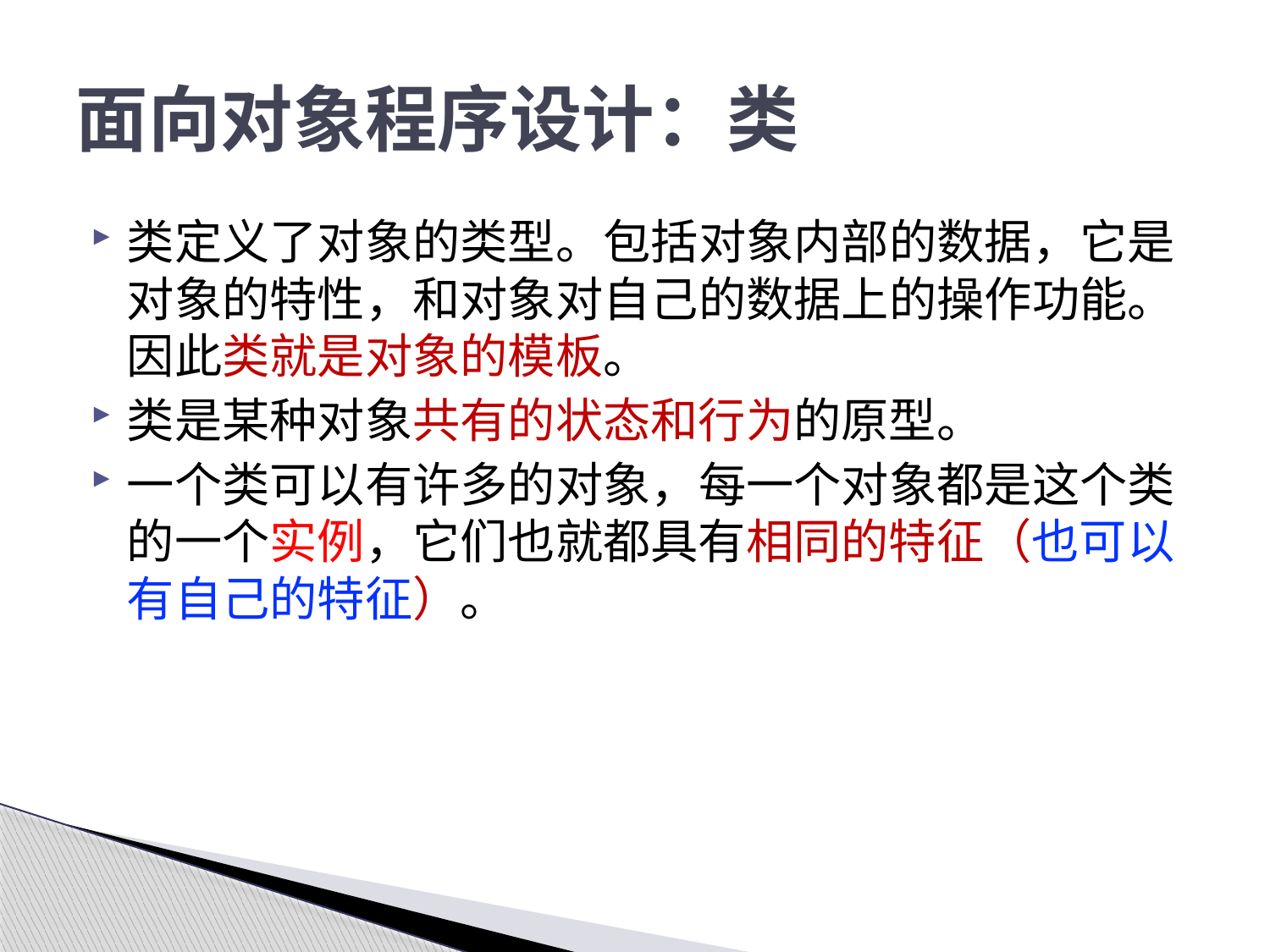

# 面向对象程序设计：类
类定义了对象的类型。包括对象内部的数据，它是对象的特性，和对象对自己的数据上的操作功能。因此类就是对象的模板。
类是某种对象共有的状态和行为的原型。
一个类可以有许多的对象，每一个对象都是这个类的一个实例，它们也就都具有相同的特征（也可以有自己的特征）。